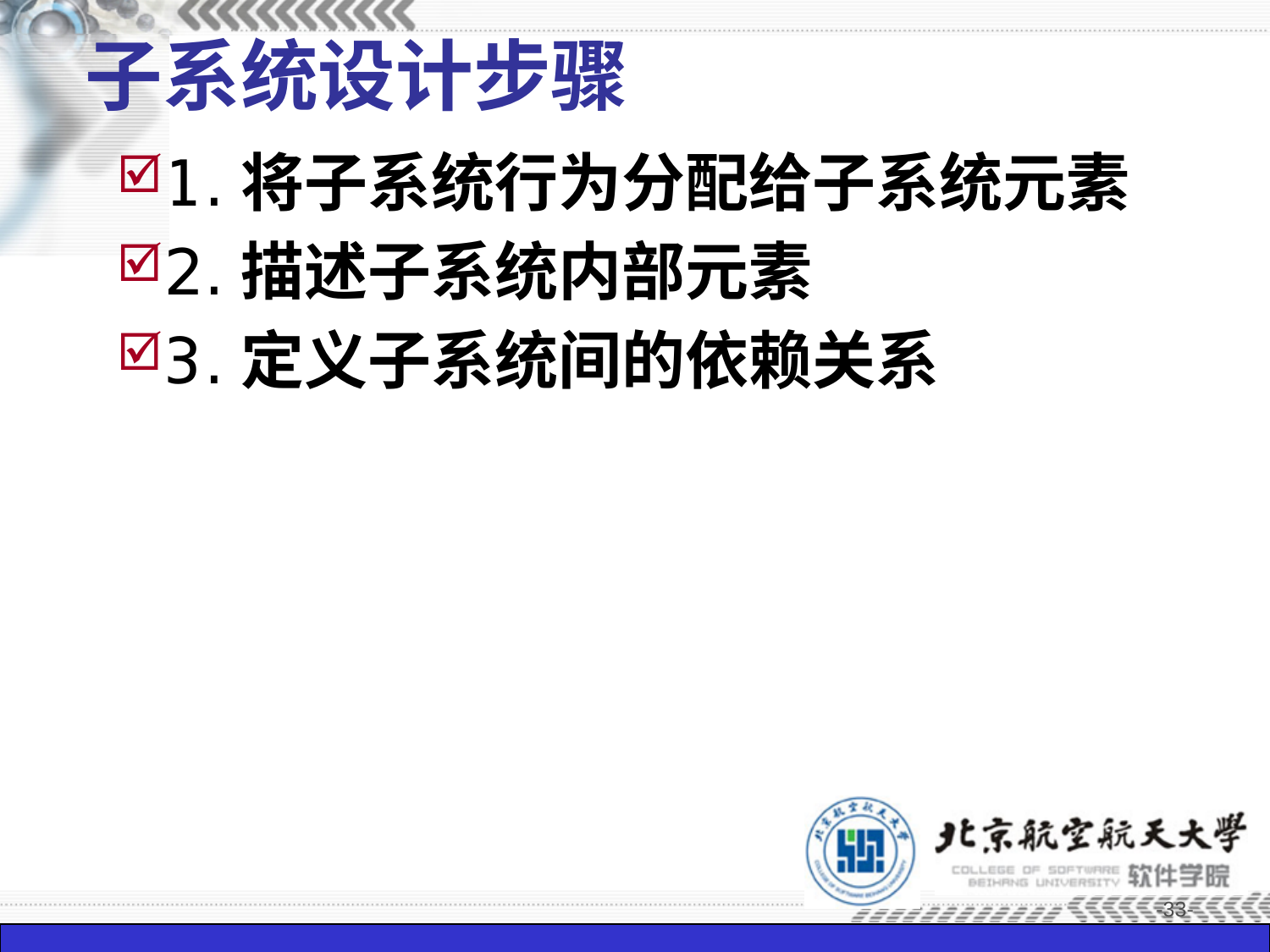

# 子系统设计步骤
1.将子系统行为分配给子系统元素
2.描述子系统内部元素
3.定义子系统间的依赖关系
-33-